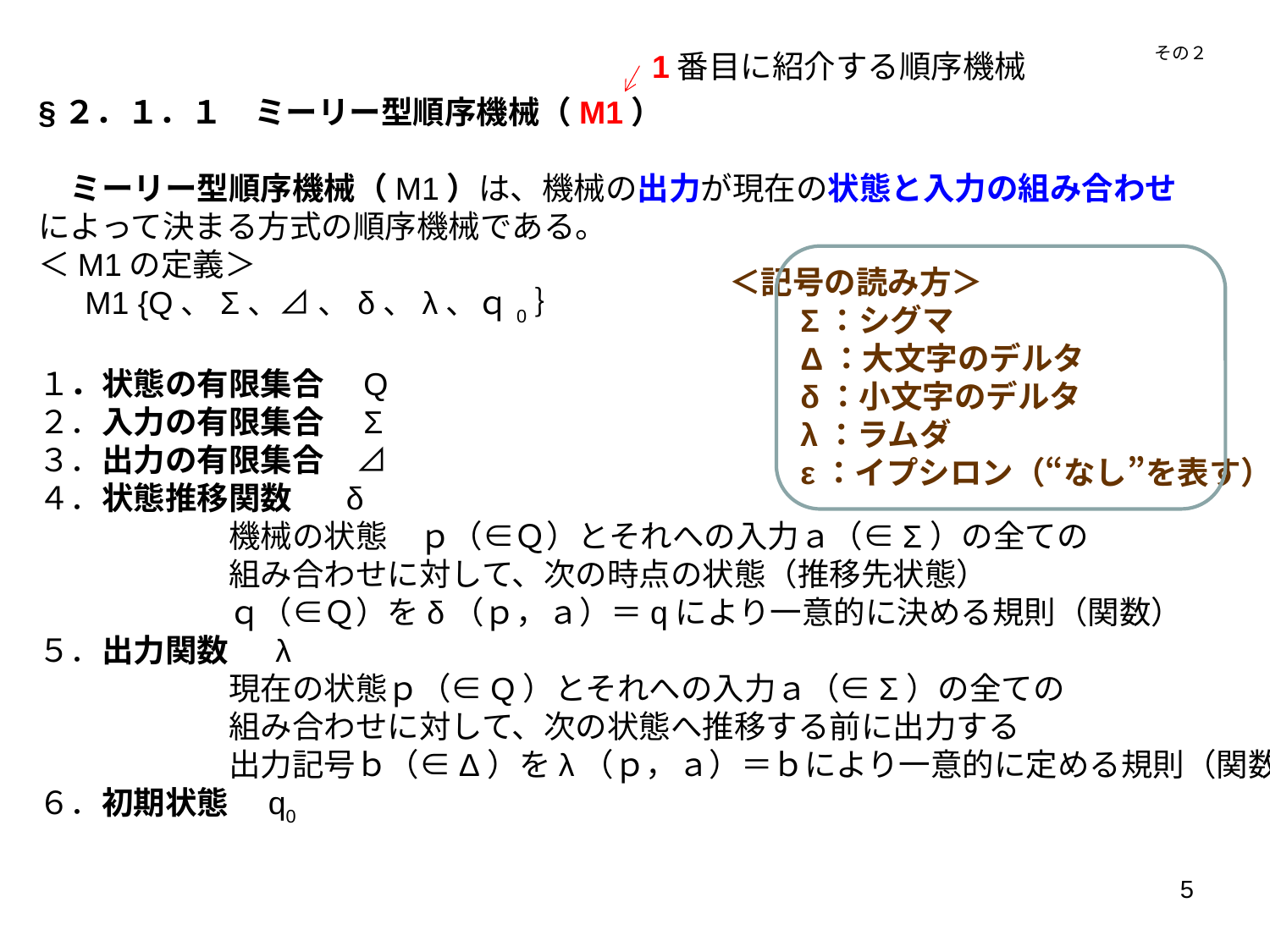

その２
1番目に紹介する順序機械
§２．１．１　ミーリー型順序機械（M1）

　ミーリー型順序機械（M1）は、機械の出力が現在の状態と入力の組み合わせ
によって決まる方式の順序機械である。
＜M1の定義＞
　 M1 {Q、Σ、⊿ 、δ、λ、ｑ0｝

１．状態の有限集合　Q
２．入力の有限集合　Σ
３．出力の有限集合　⊿
４．状態推移関数　  δ
　　　　　　機械の状態　ｐ（∈Ｑ）とそれへの入力ａ（∈Σ）の全ての
　　　　　　組み合わせに対して、次の時点の状態（推移先状態）
　　　　　　ｑ（∈Ｑ）をδ（ｐ，ａ）＝qにより一意的に決める規則（関数）
５．出力関数　 λ
　　　　　　現在の状態ｐ（∈Q）とそれへの入力ａ（∈Σ）の全ての
　　　　　　組み合わせに対して、次の状態へ推移する前に出力する
　　　　　　出力記号ｂ（∈Δ）をλ（ｐ，ａ）＝ｂにより一意的に定める規則（関数）
６．初期状態　q0

＜記号の読み方＞
　　Σ：シグマ
　　Δ：大文字のデルタ
　　δ：小文字のデルタ
　　λ：ラムダ
　　ε：イプシロン（“なし”を表す）
5